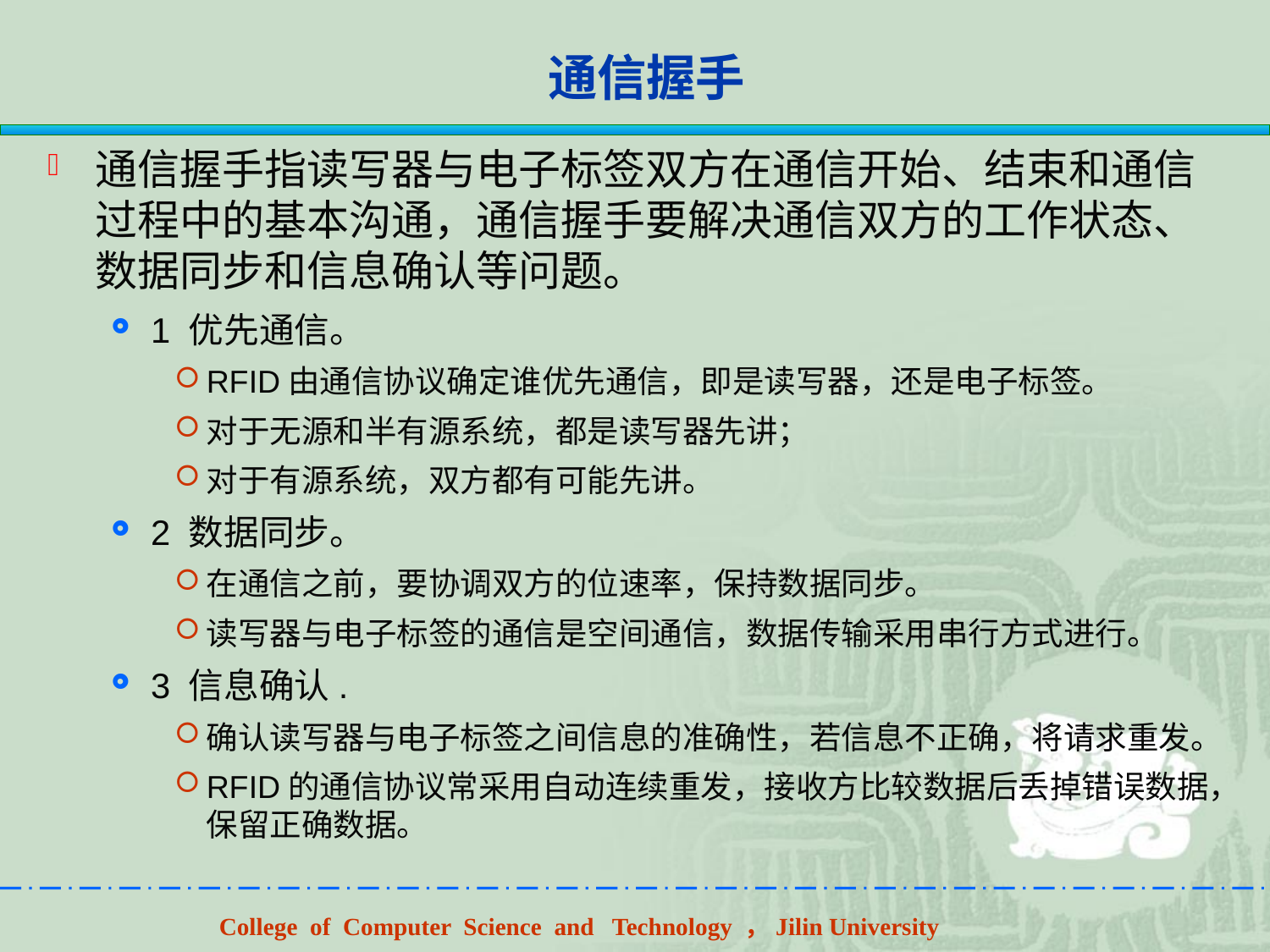

# 通信握手
通信握手指读写器与电子标签双方在通信开始、结束和通信过程中的基本沟通，通信握手要解决通信双方的工作状态、数据同步和信息确认等问题。
1 优先通信。
RFID由通信协议确定谁优先通信，即是读写器，还是电子标签。
对于无源和半有源系统，都是读写器先讲；
对于有源系统，双方都有可能先讲。
2 数据同步。
在通信之前，要协调双方的位速率，保持数据同步。
读写器与电子标签的通信是空间通信，数据传输采用串行方式进行。
3 信息确认.
确认读写器与电子标签之间信息的准确性，若信息不正确，将请求重发。
RFID的通信协议常采用自动连续重发，接收方比较数据后丢掉错误数据，保留正确数据。